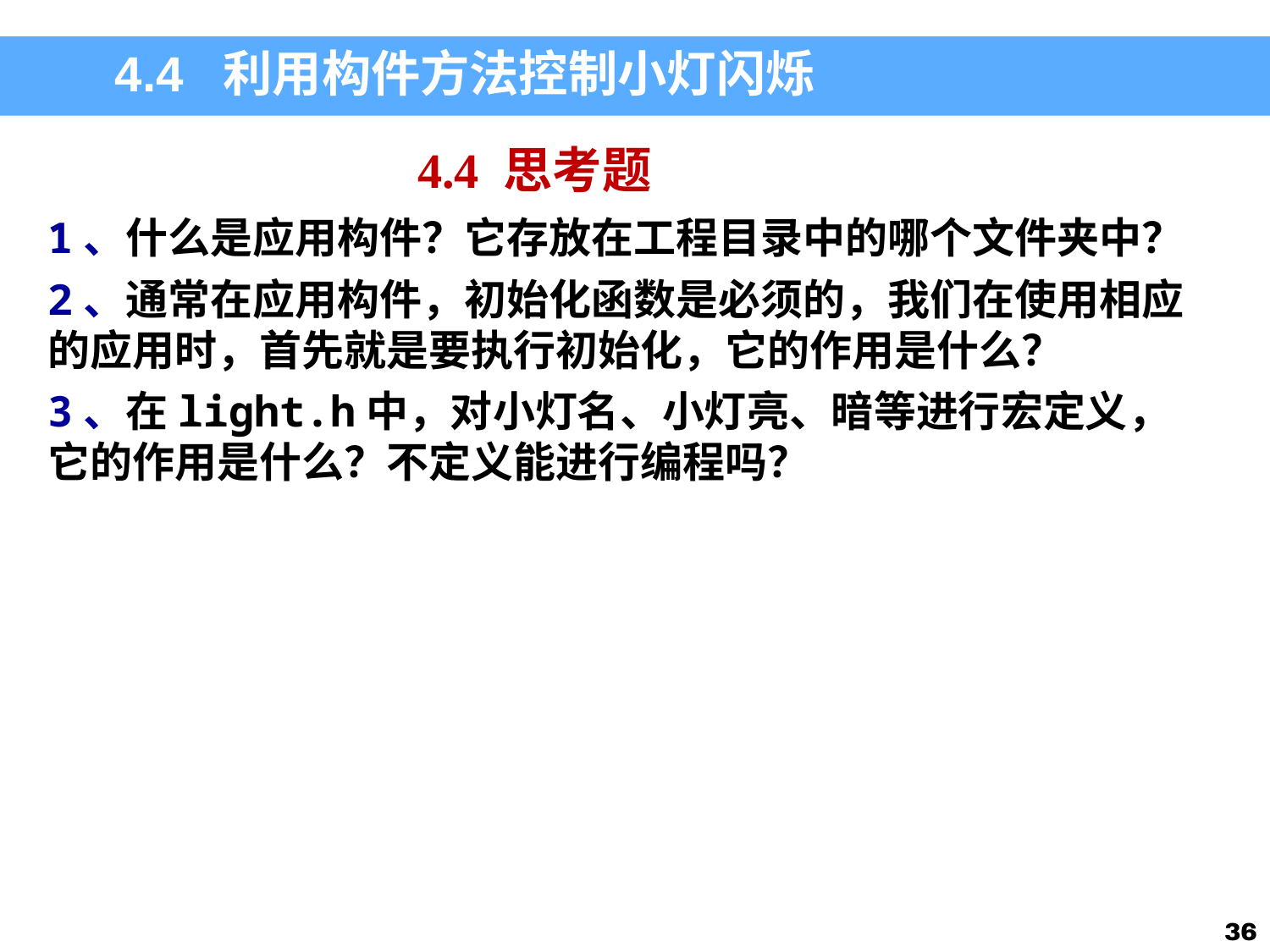

4.4  利用构件方法控制小灯闪烁

4.4 思考题
1、什么是应用构件？它存放在工程目录中的哪个文件夹中？
2、通常在应用构件，初始化函数是必须的，我们在使用相应的应用时，首先就是要执行初始化，它的作用是什么？
3、在light.h中，对小灯名、小灯亮、暗等进行宏定义，它的作用是什么？不定义能进行编程吗？
36